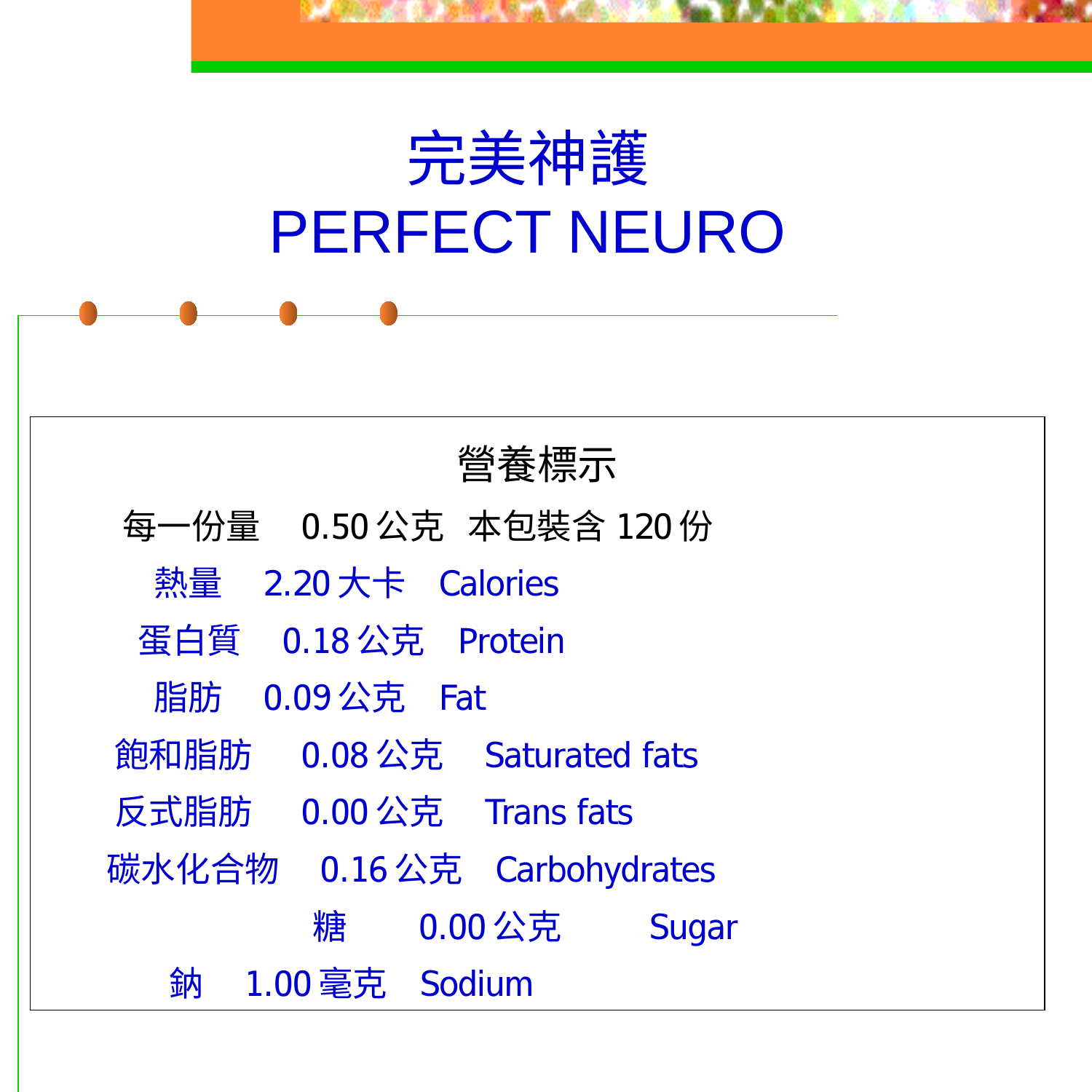

完美神護
PERFECT NEURO

營養標示
           每一份量    0.50公克   本包裝含120份
               熱量    2.20大卡   Calories
             蛋白質    0.18公克   Protein
               脂肪    0.09公克   Fat
          飽和脂肪     0.08公克    Saturated fats
          反式脂肪     0.00公克    Trans fats
         碳水化合物    0.16公克   Carbohydrates
                          糖        0.00公克        Sugar
                 鈉    1.00毫克   Sodium

4